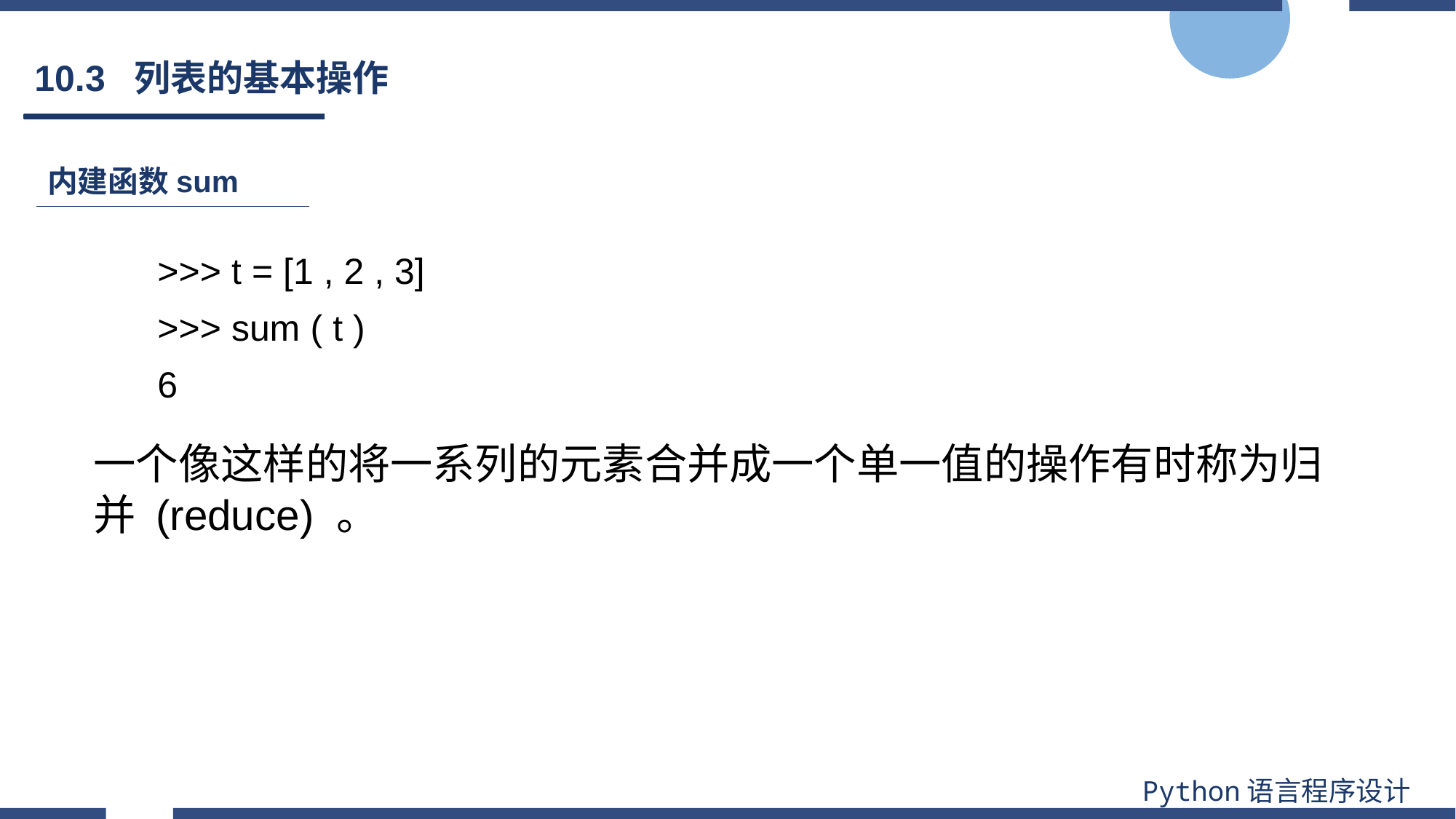

# 10.3  列表的基本操作
内建函数sum
>>> t = [1 , 2 , 3]
>>> sum ( t )
6
一个像这样的将一系列的元素合并成一个单一值的操作有时称为归并 (reduce) 。